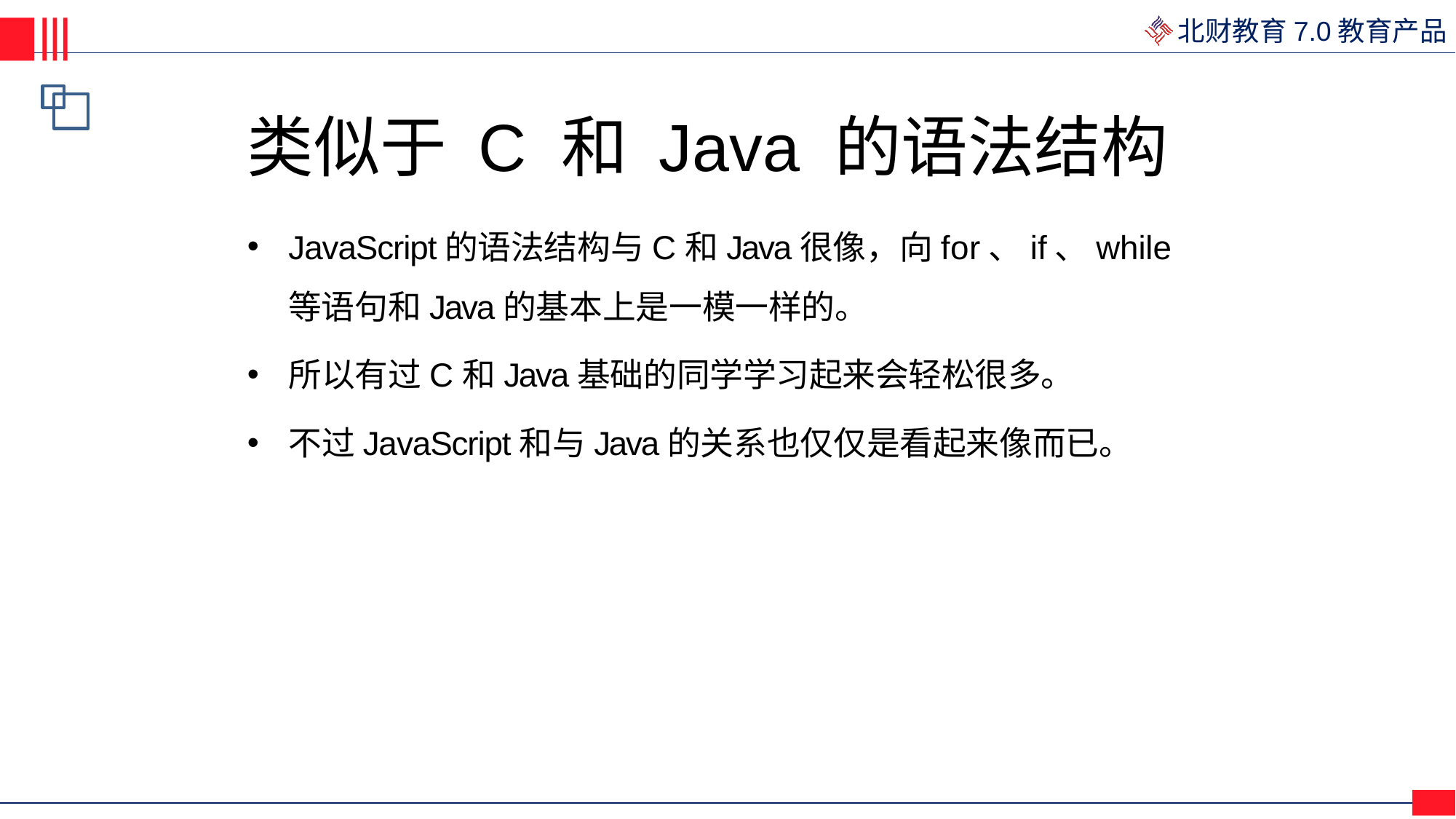

# 类似于 C 和 Java 的语法结构
JavaScript的语法结构与C和Java很像，向for、if、while等语句和Java的基本上是一模一样的。
所以有过C和Java基础的同学学习起来会轻松很多。
不过JavaScript和与Java的关系也仅仅是看起来像而已。